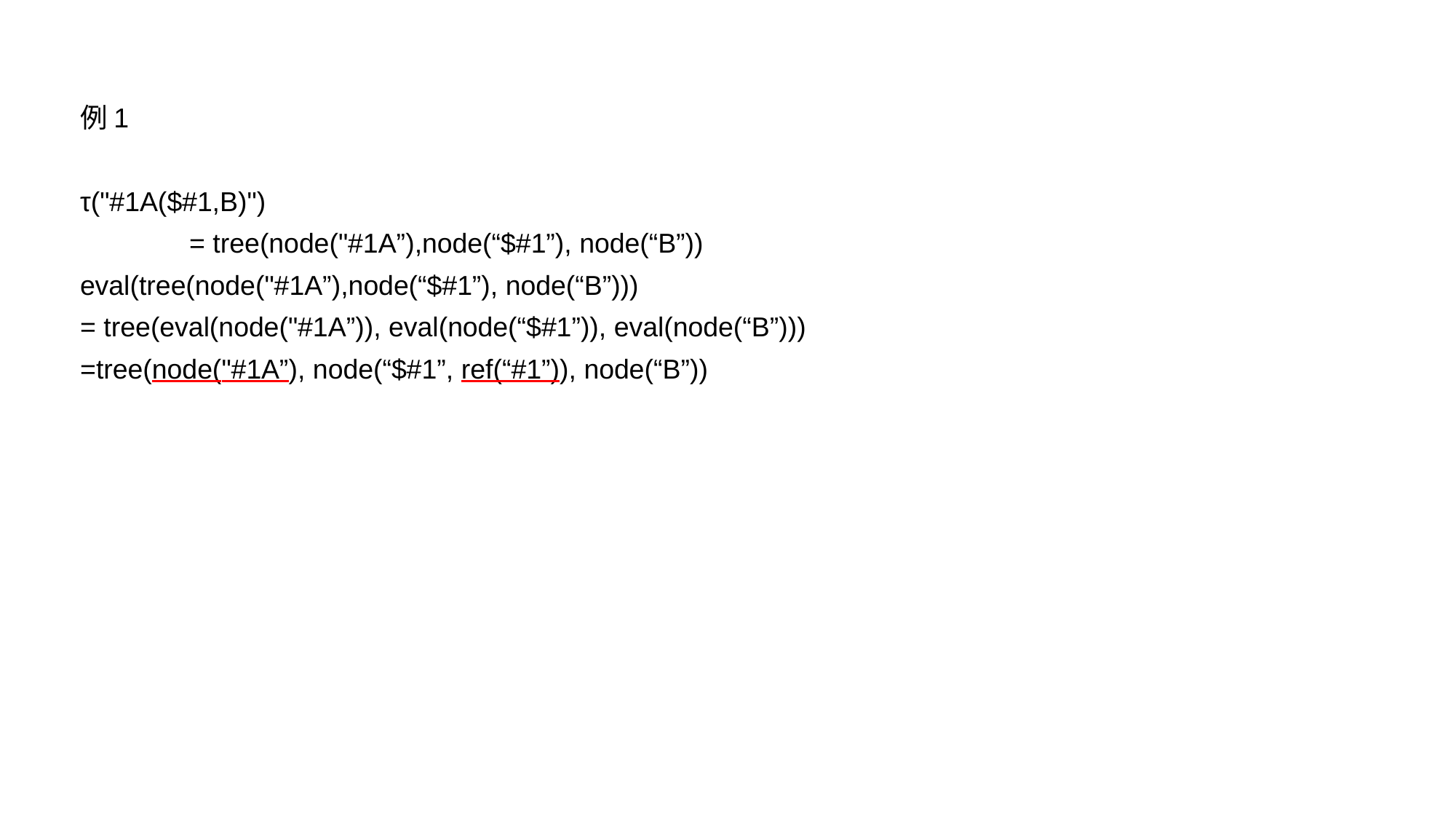

例1

τ("#1A($#1,B)")
	= tree(node("#1A”),node(“$#1”), node(“B”))
eval(tree(node("#1A”),node(“$#1”), node(“B”)))
= tree(eval(node("#1A”)), eval(node(“$#1”)), eval(node(“B”)))
=tree(node("#1A”), node(“$#1”, ref(“#1”)), node(“B”))